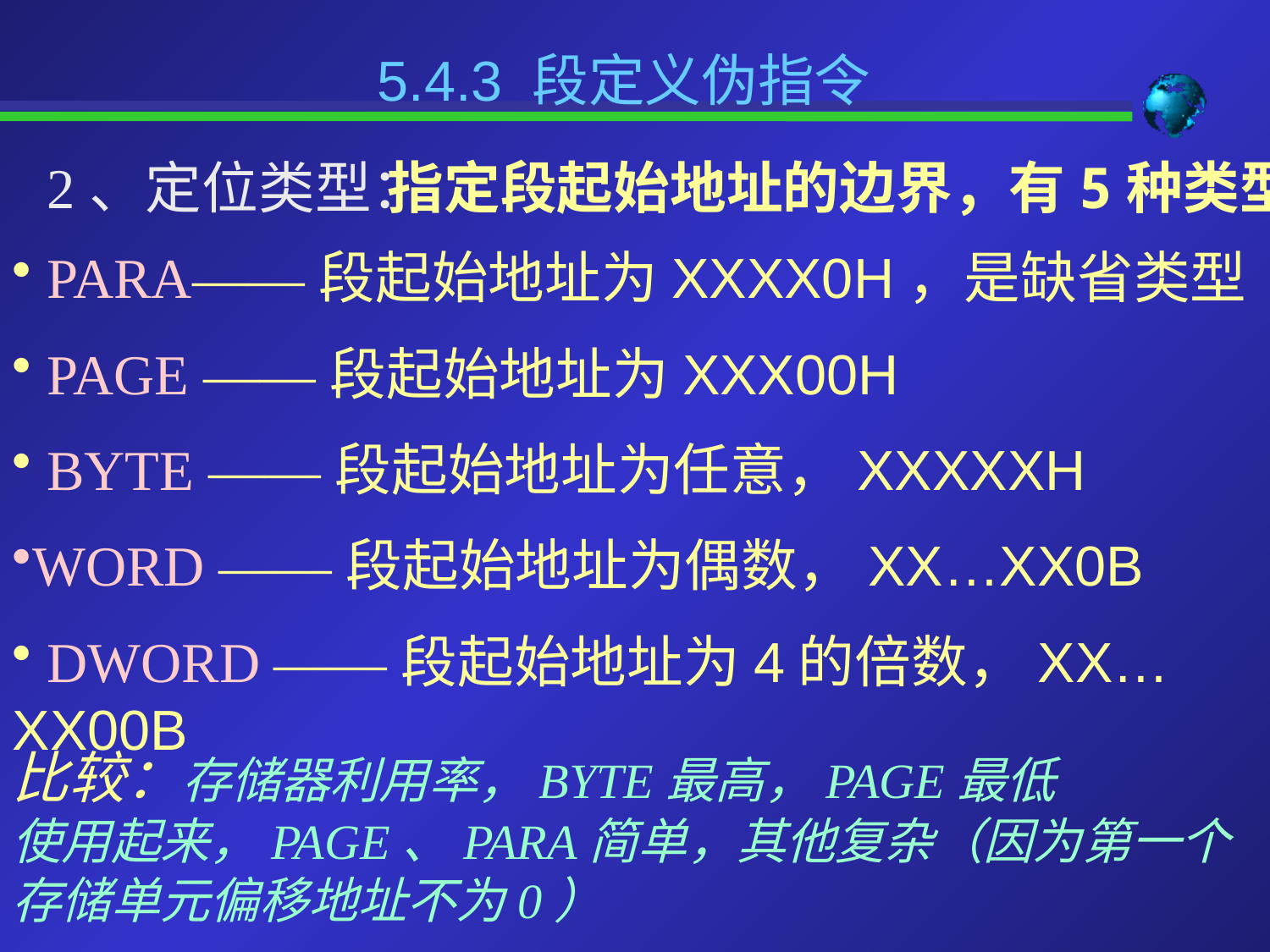

5.4.3 段定义伪指令
2、定位类型：
指定段起始地址的边界，有5种类型
 PARA——段起始地址为XXXX0H，是缺省类型
 PAGE ——段起始地址为XXX00H
 BYTE ——段起始地址为任意，XXXXXH
WORD ——段起始地址为偶数，XX…XX0B
 DWORD ——段起始地址为4的倍数，XX…XX00B
比较：存储器利用率，BYTE最高，PAGE最低
使用起来，PAGE、PARA简单，其他复杂（因为第一个存储单元偏移地址不为0）
41